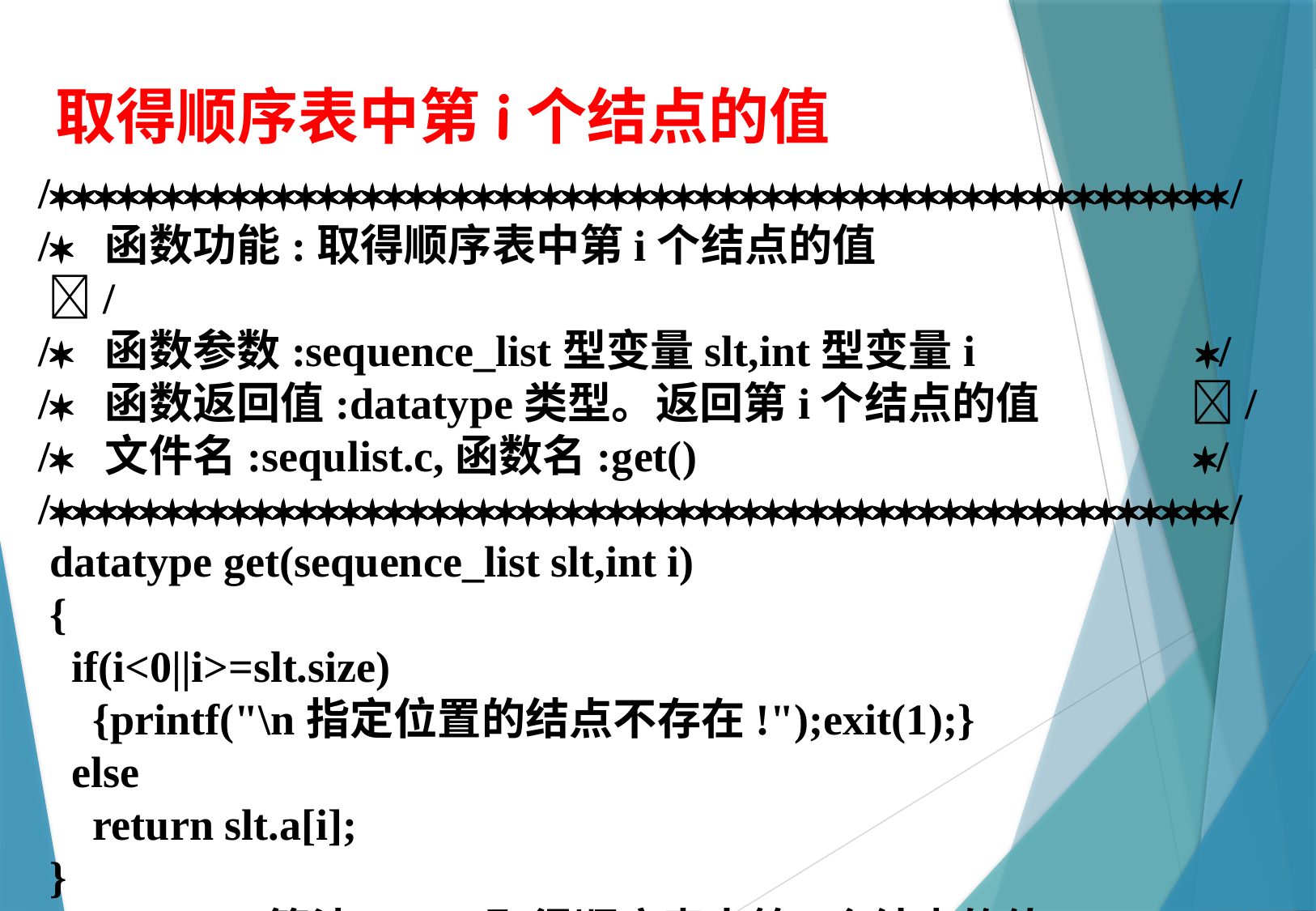

取得顺序表中第i个结点的值
/∗∗∗∗∗∗∗∗∗∗∗∗∗∗∗∗∗∗∗∗∗∗∗∗∗∗∗∗∗∗∗∗∗∗∗∗∗∗∗∗∗∗∗∗∗∗∗∗∗∗∗∗∗/
/∗  函数功能:取得顺序表中第i个结点的值    	                            ∗/
/∗  函数参数:sequence_list型变量slt,int型变量i		      ∗/
/∗  函数返回值:datatype类型。返回第i个结点的值   	      ∗/
/∗  文件名:sequlist.c,函数名:get()                	                            ∗/
/∗∗∗∗∗∗∗∗∗∗∗∗∗∗∗∗∗∗∗∗∗∗∗∗∗∗∗∗∗∗∗∗∗∗∗∗∗∗∗∗∗∗∗∗∗∗∗∗∗∗∗∗∗/
 datatype get(sequence_list slt,int i)
 {
   if(i<0||i>=slt.size)
     {printf("\n指定位置的结点不存在!");exit(1);}
   else
     return slt.a[i];
 }
算法2.6  取得顺序表中第i个结点的值